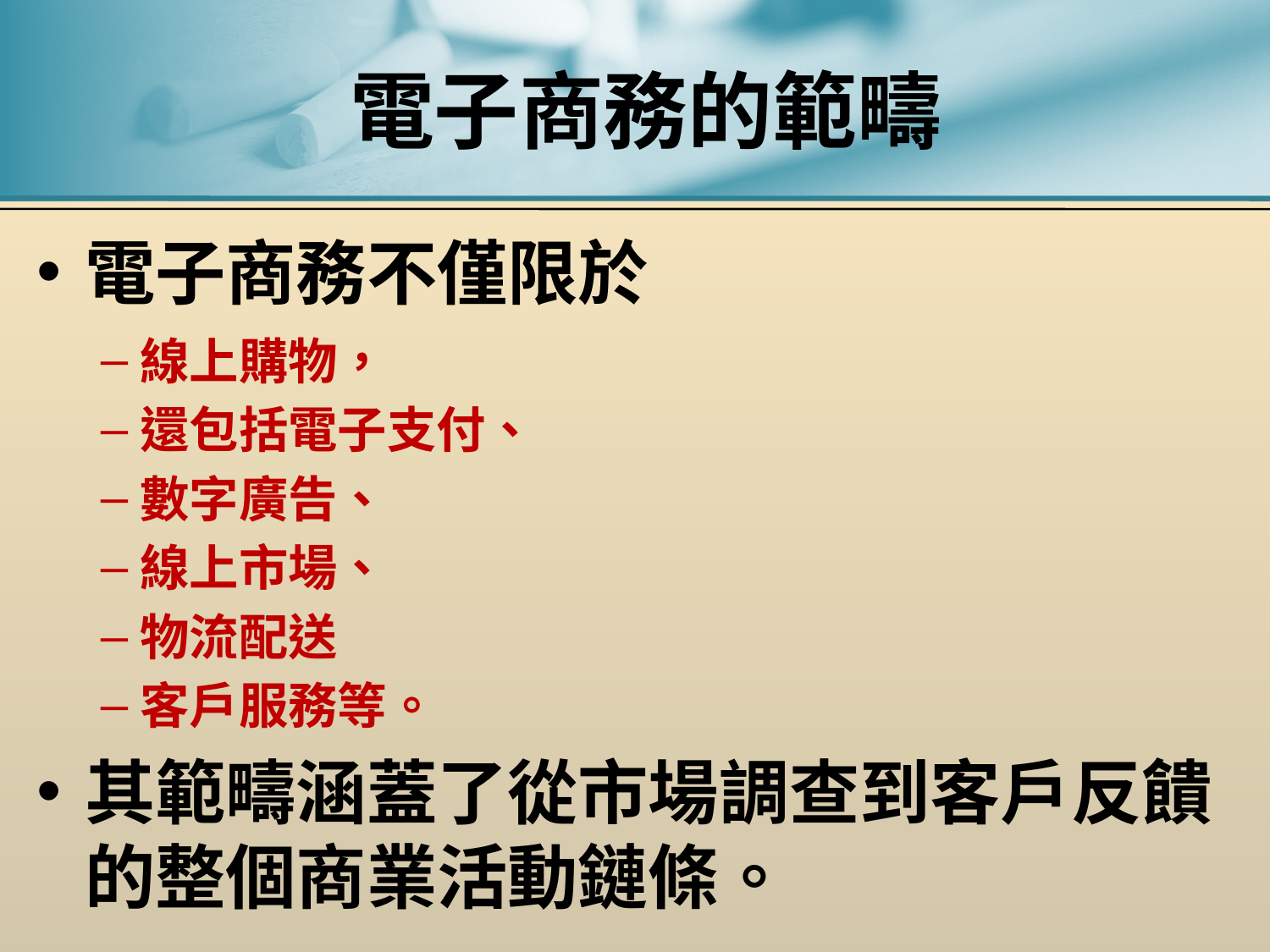

# 電子商務的範疇
電子商務不僅限於
線上購物，
還包括電子支付、
數字廣告、
線上市場、
物流配送
客戶服務等。
其範疇涵蓋了從市場調查到客戶反饋的整個商業活動鏈條。